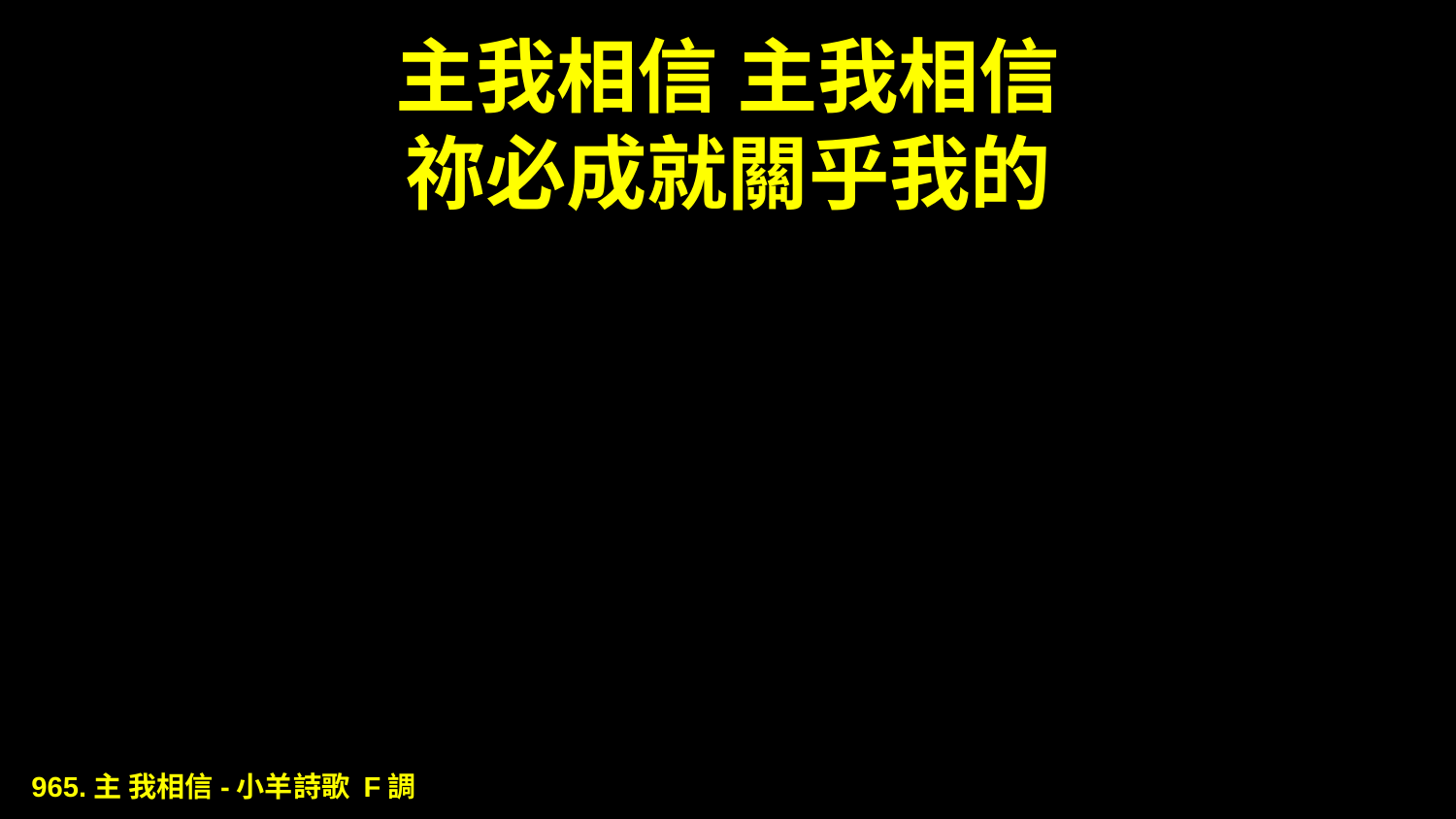

# 主我相信 主我相信 祢必成就關乎我的
965.主 我相信-小羊詩歌 F調